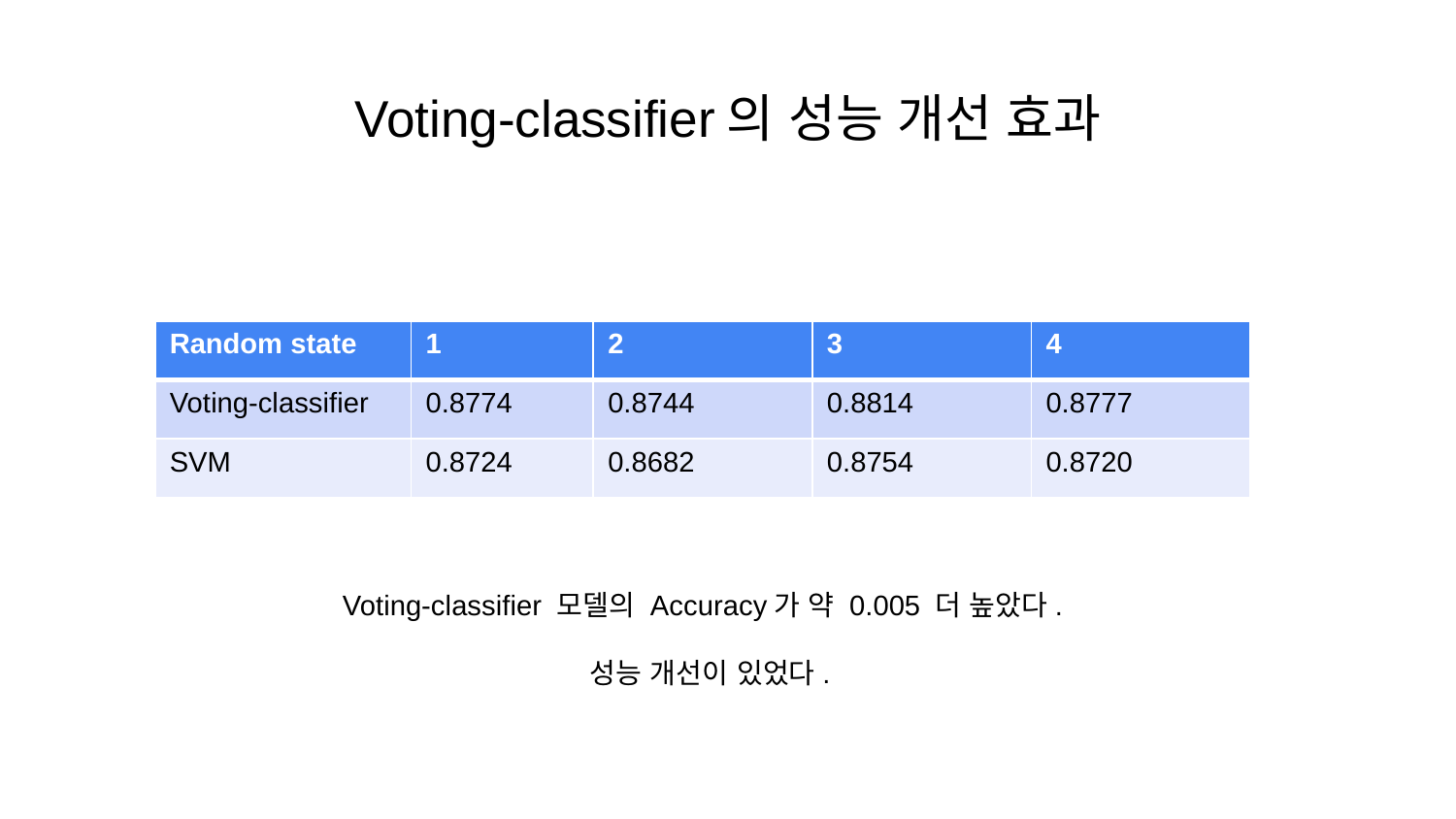

# Voting-classifier의 성능 개선 효과
| Random state | 1 | 2 | 3 | 4 |
| --- | --- | --- | --- | --- |
| Voting-classifier | 0.8774 | 0.8744 | 0.8814 | 0.8777 |
| SVM | 0.8724 | 0.8682 | 0.8754 | 0.8720 |
Voting-classifier 모델의 Accuracy가 약 0.005 더 높았다.

 성능 개선이 있었다.